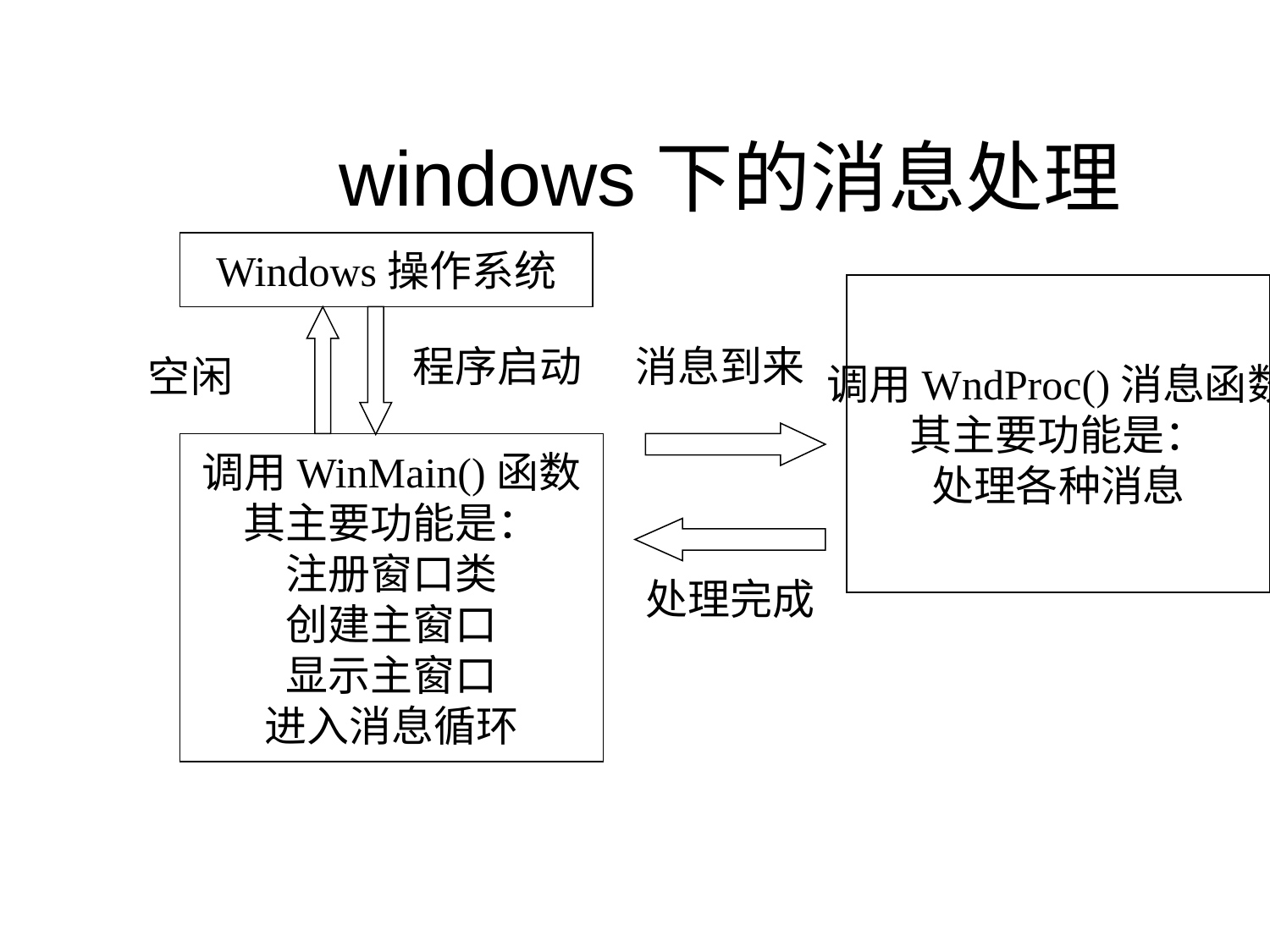

# windows下的消息处理
Windows操作系统
调用WndProc()消息函数
其主要功能是：
处理各种消息

程序启动
消息到来
空闲

调用WinMain()函数
其主要功能是：
注册窗口类
创建主窗口
显示主窗口
进入消息循环

处理完成
10